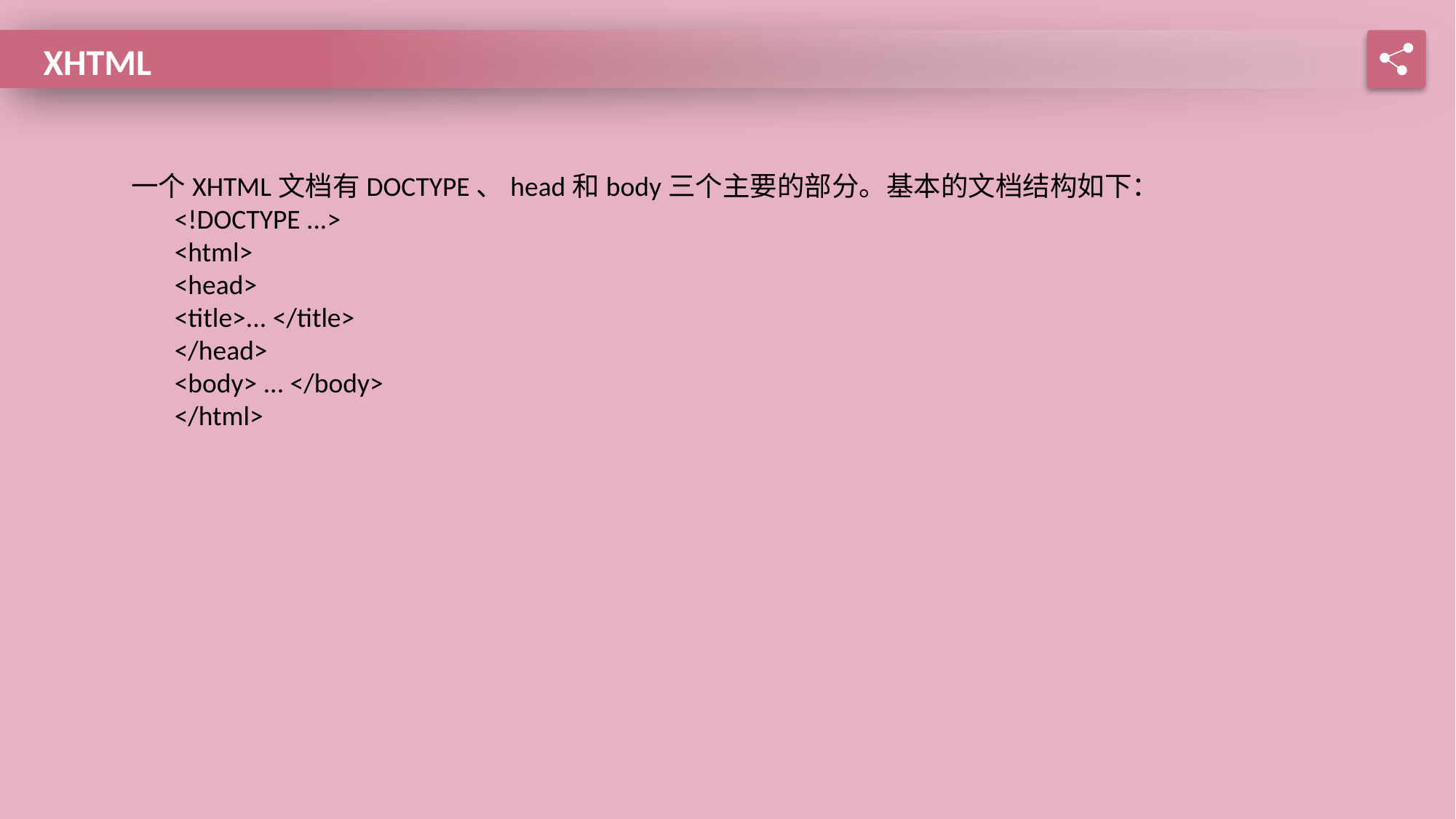

XHTML
一个XHTML文档有DOCTYPE、head和body三个主要的部分。基本的文档结构如下：
<!DOCTYPE ...>
<html>
<head>
<title>... </title>
</head>
<body> ... </body>
</html>